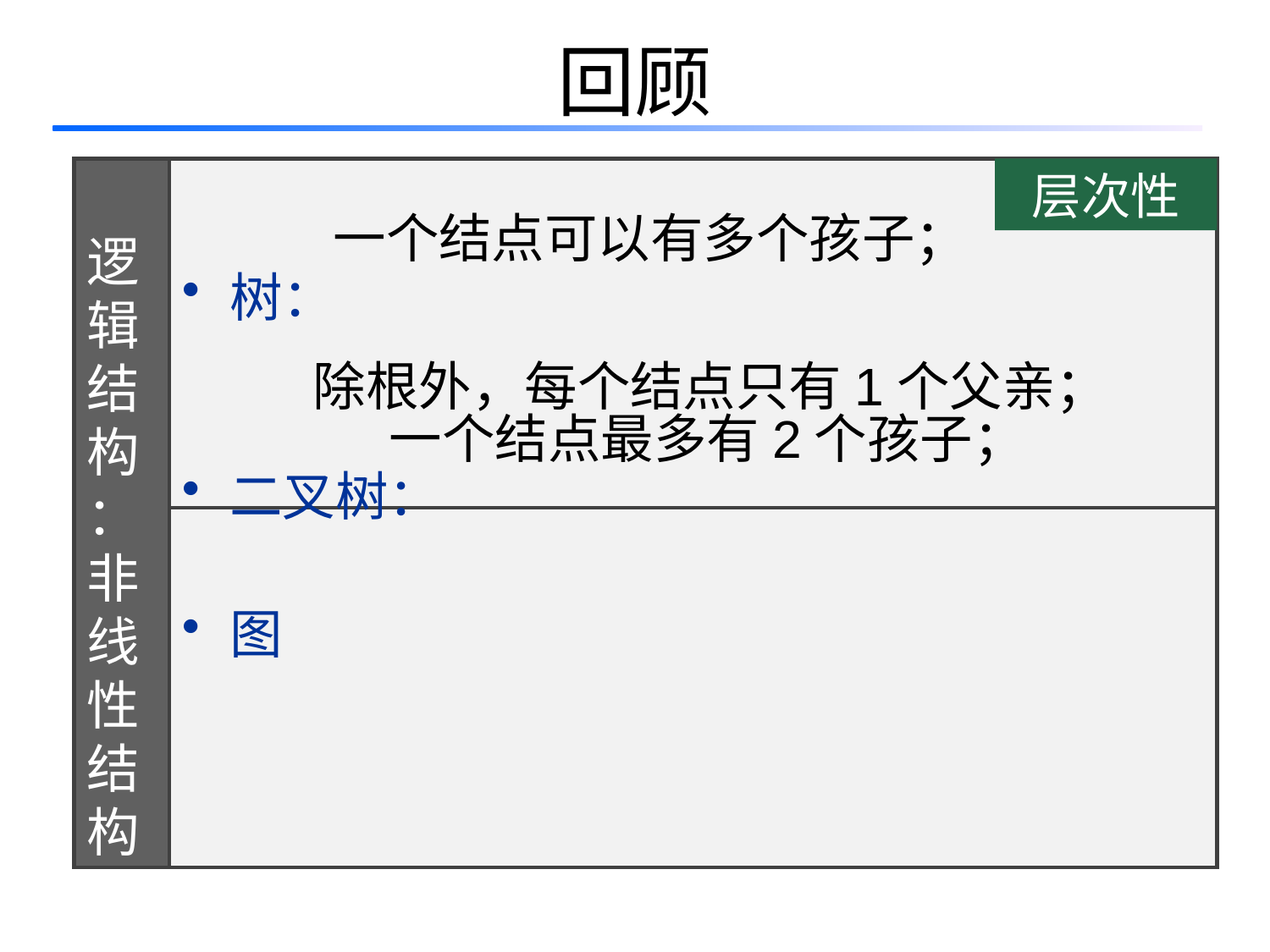

# 回顾

逻辑结构
：非线性结构

树：
          除根外，每个结点只有1个父亲；
二叉树：
层次性
一个结点可以有多个孩子；
一个结点最多有2个孩子；

图